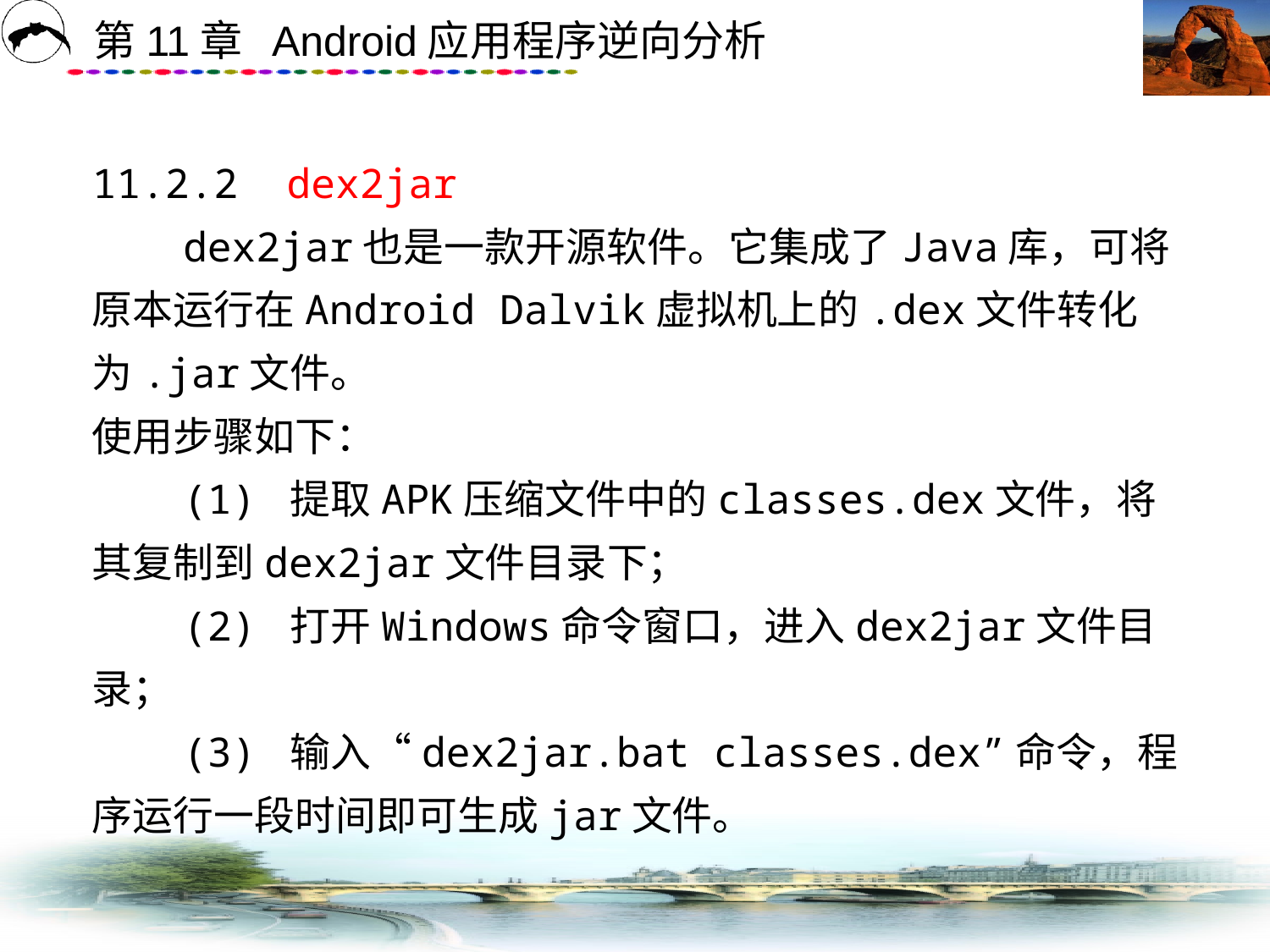

# 11.2.2  dex2jar 　　dex2jar也是一款开源软件。它集成了Java库，可将原本运行在Android Dalvik虚拟机上的.dex文件转化为.jar文件。 使用步骤如下： 　　(1) 提取APK压缩文件中的classes.dex文件，将其复制到dex2jar文件目录下； 　　(2) 打开Windows命令窗口，进入dex2jar文件目录； 　　(3) 输入“dex2jar.bat classes.dex”命令，程序运行一段时间即可生成jar文件。